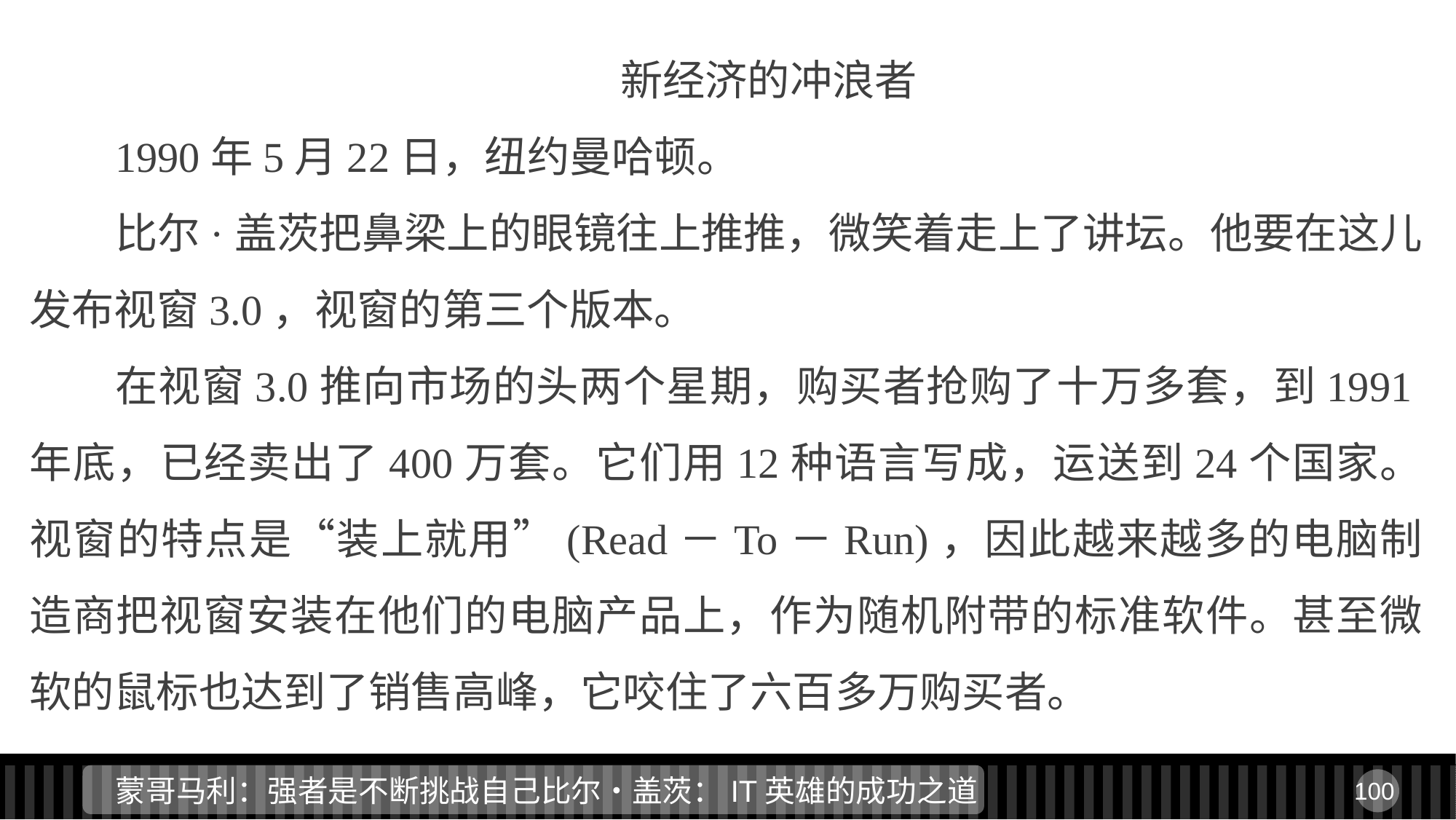

新经济的冲浪者
1990年5月22日，纽约曼哈顿。
比尔·盖茨把鼻梁上的眼镜往上推推，微笑着走上了讲坛。他要在这儿发布视窗3.0，视窗的第三个版本。
在视窗3.0推向市场的头两个星期，购买者抢购了十万多套，到1991年底，已经卖出了400万套。它们用12种语言写成，运送到24个国家。视窗的特点是“装上就用”(Read－To－Run)，因此越来越多的电脑制造商把视窗安装在他们的电脑产品上，作为随机附带的标准软件。甚至微软的鼠标也达到了销售高峰，它咬住了六百多万购买者。